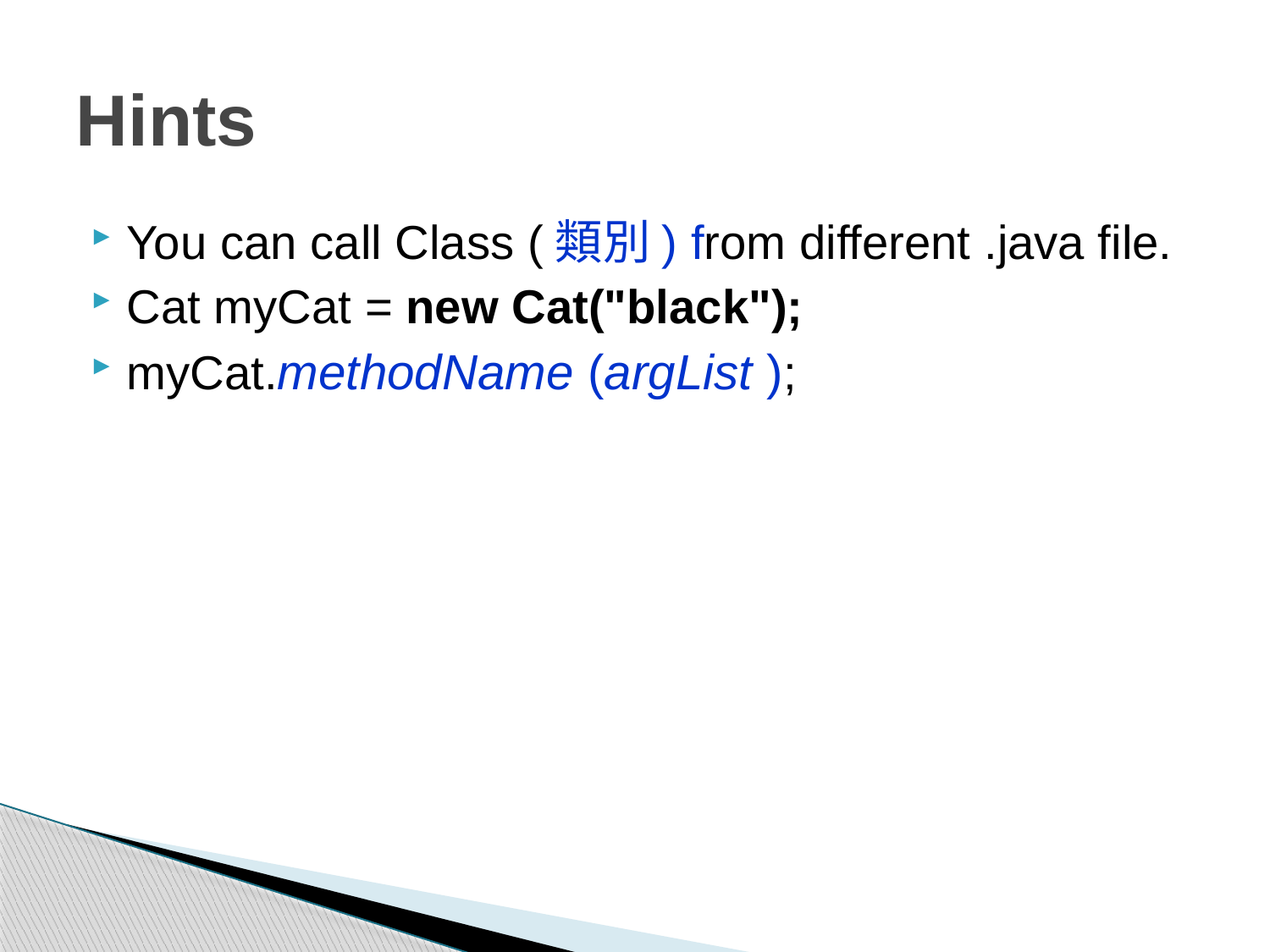

# Hints
You can call Class (類別) from different .java file.
Cat myCat = new Cat("black");
myCat.methodName (argList );